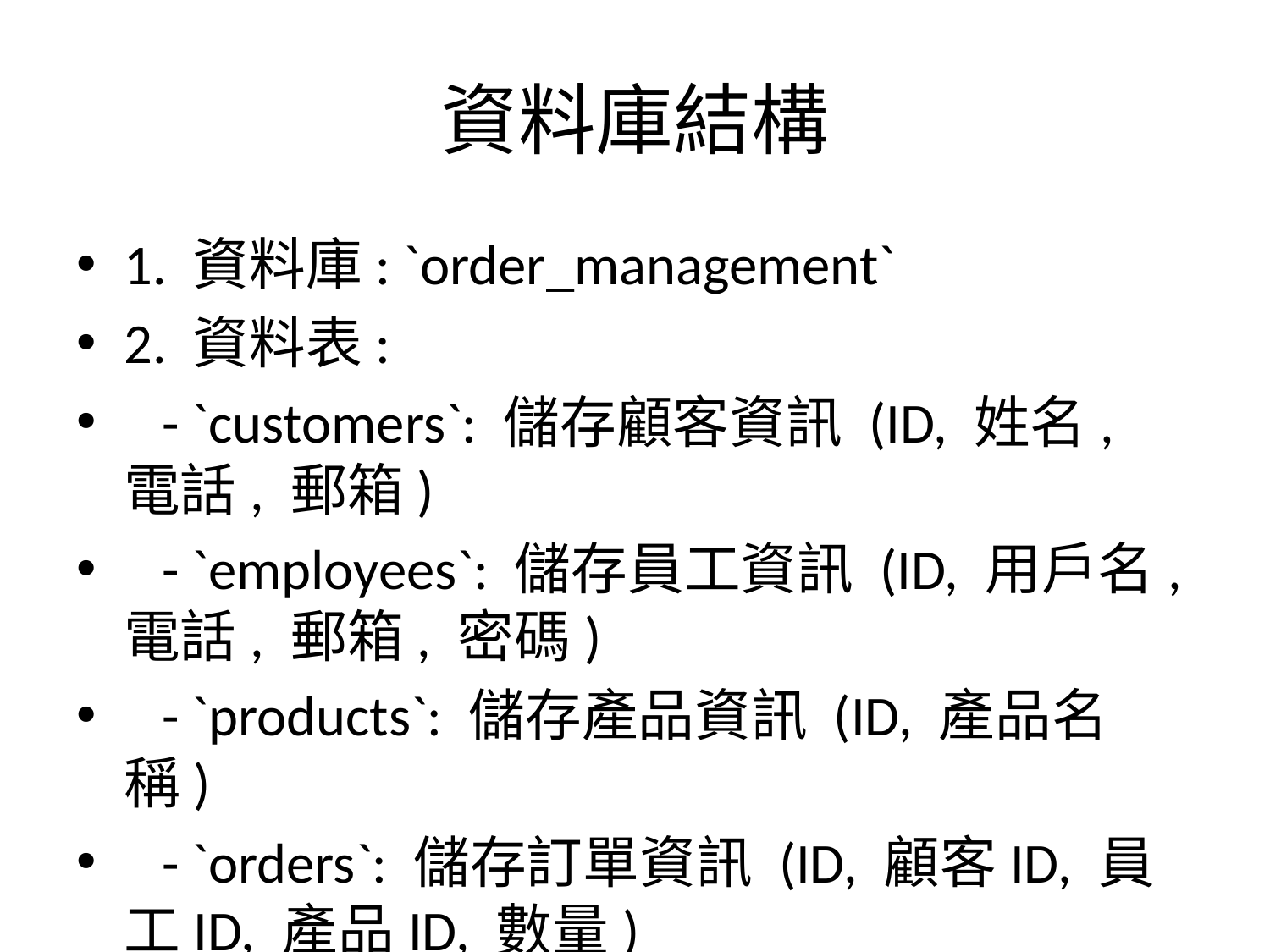

# 資料庫結構
1. 資料庫: `order_management`
2. 資料表:
   - `customers`: 儲存顧客資訊 (ID, 姓名, 電話, 郵箱)
   - `employees`: 儲存員工資訊 (ID, 用戶名, 電話, 郵箱, 密碼)
   - `products`: 儲存產品資訊 (ID, 產品名稱)
   - `orders`: 儲存訂單資訊 (ID, 顧客ID, 員工ID, 產品ID, 數量)